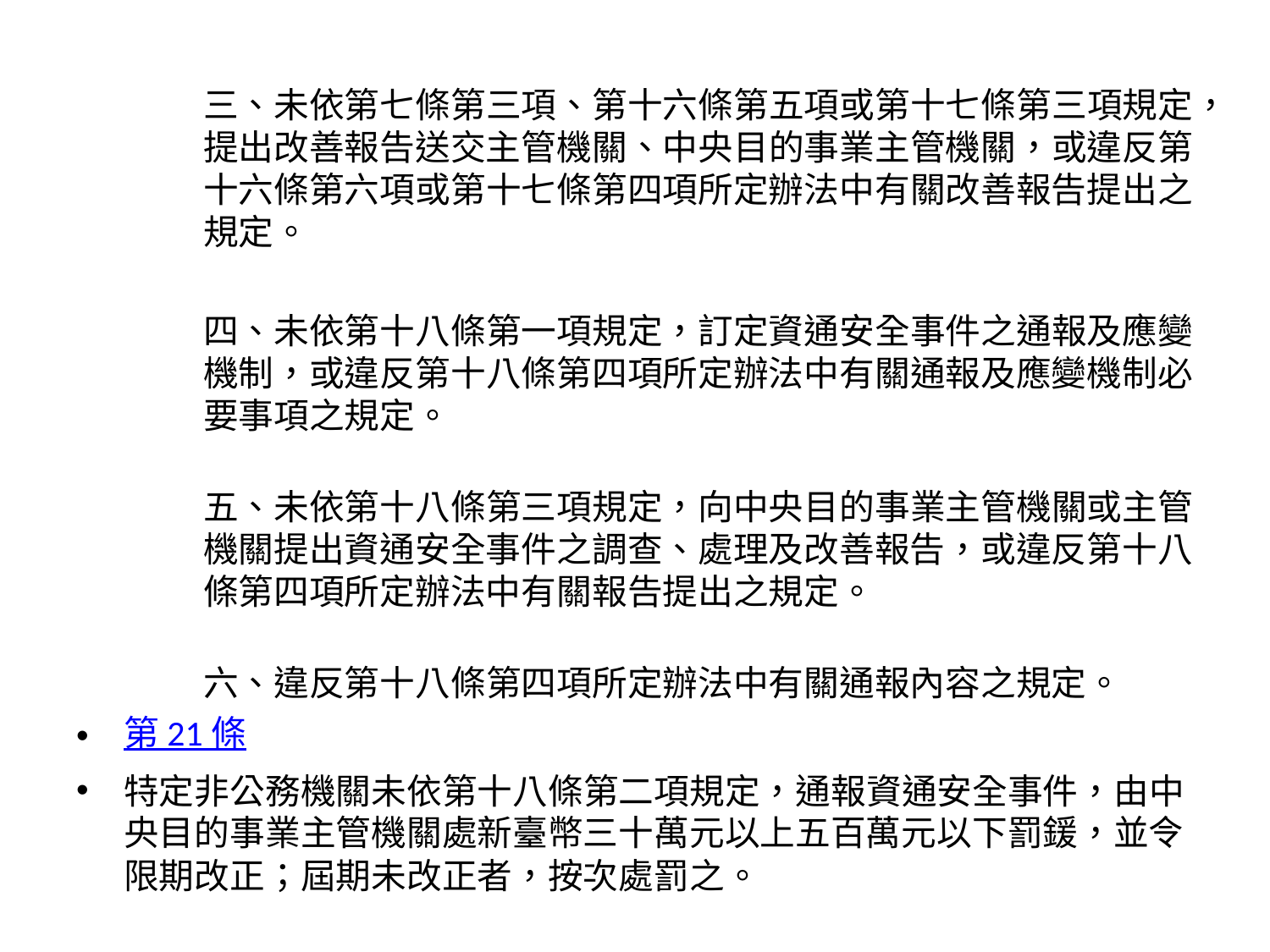

三、未依第七條第三項、第十六條第五項或第十七條第三項規定，	提出改善報告送交主管機關、中央目的事業主管機關，或違反第	十六條第六項或第十七條第四項所定辦法中有關改善報告提出之	規定。

	四、未依第十八條第一項規定，訂定資通安全事件之通報及應變	機制，或違反第十八條第四項所定辦法中有關通報及應變機制必	要事項之規定。
	五、未依第十八條第三項規定，向中央目的事業主管機關或主管	機關提出資通安全事件之調查、處理及改善報告，或違反第十八	條第四項所定辦法中有關報告提出之規定。
	六、違反第十八條第四項所定辦法中有關通報內容之規定。
第 21 條
特定非公務機關未依第十八條第二項規定，通報資通安全事件，由中央目的事業主管機關處新臺幣三十萬元以上五百萬元以下罰鍰，並令限期改正；屆期未改正者，按次處罰之。